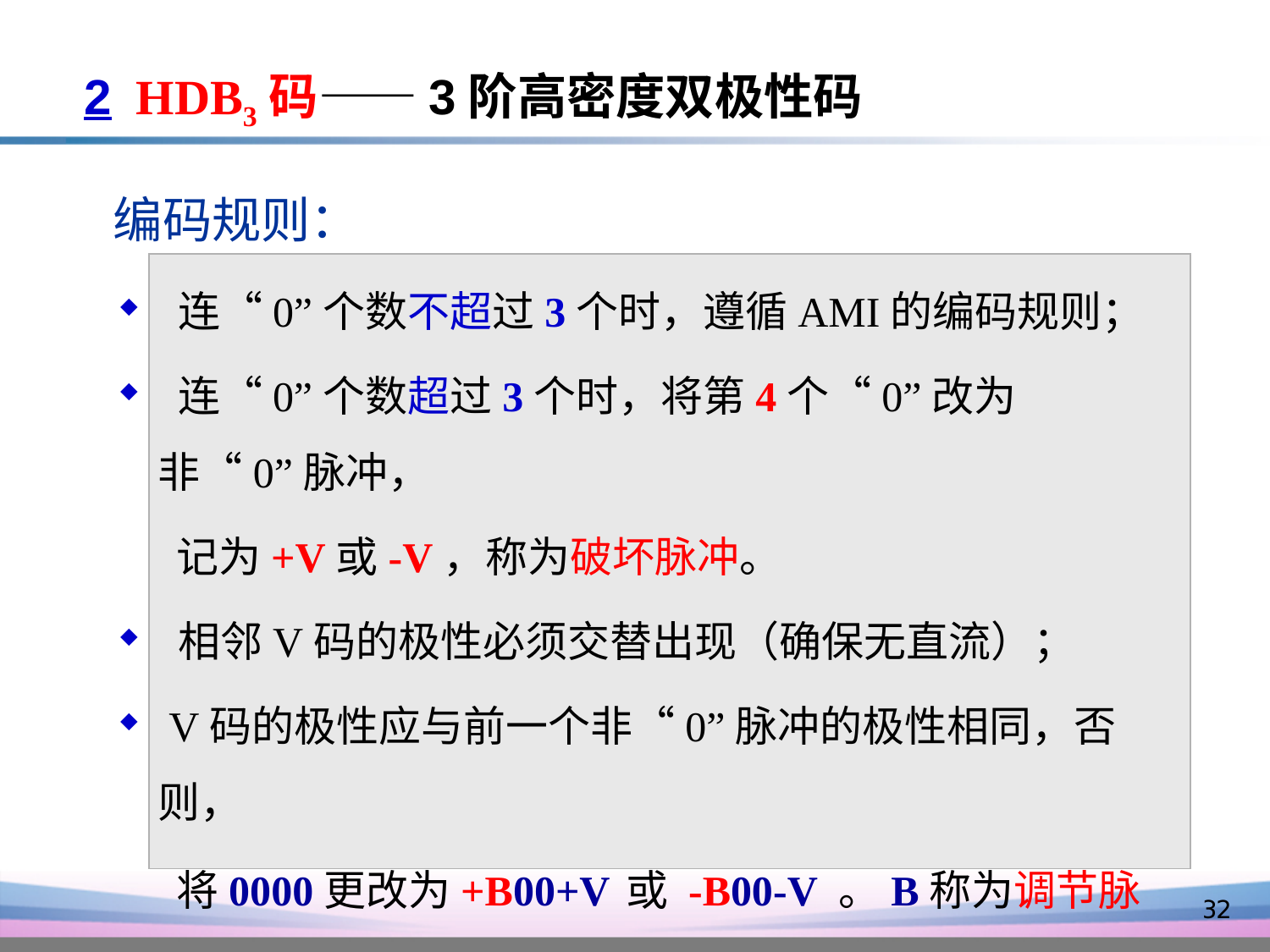

# 2  HDB3码——3阶高密度双极性码
   编码规则：
 连“0”个数不超过3个时，遵循AMI的编码规则；
 连“0”个数超过3个时，将第4个“0”改为非“0”脉冲，
     记为+V或-V，称为破坏脉冲。
 相邻V码的极性必须交替出现（确保无直流）；
 V码的极性应与前一个非“0”脉冲的极性相同，否则，
     将0000更改为+B00+V 或 -B00-V 。B称为调节脉冲。
 V码之后的传号码极性也要交替。

32